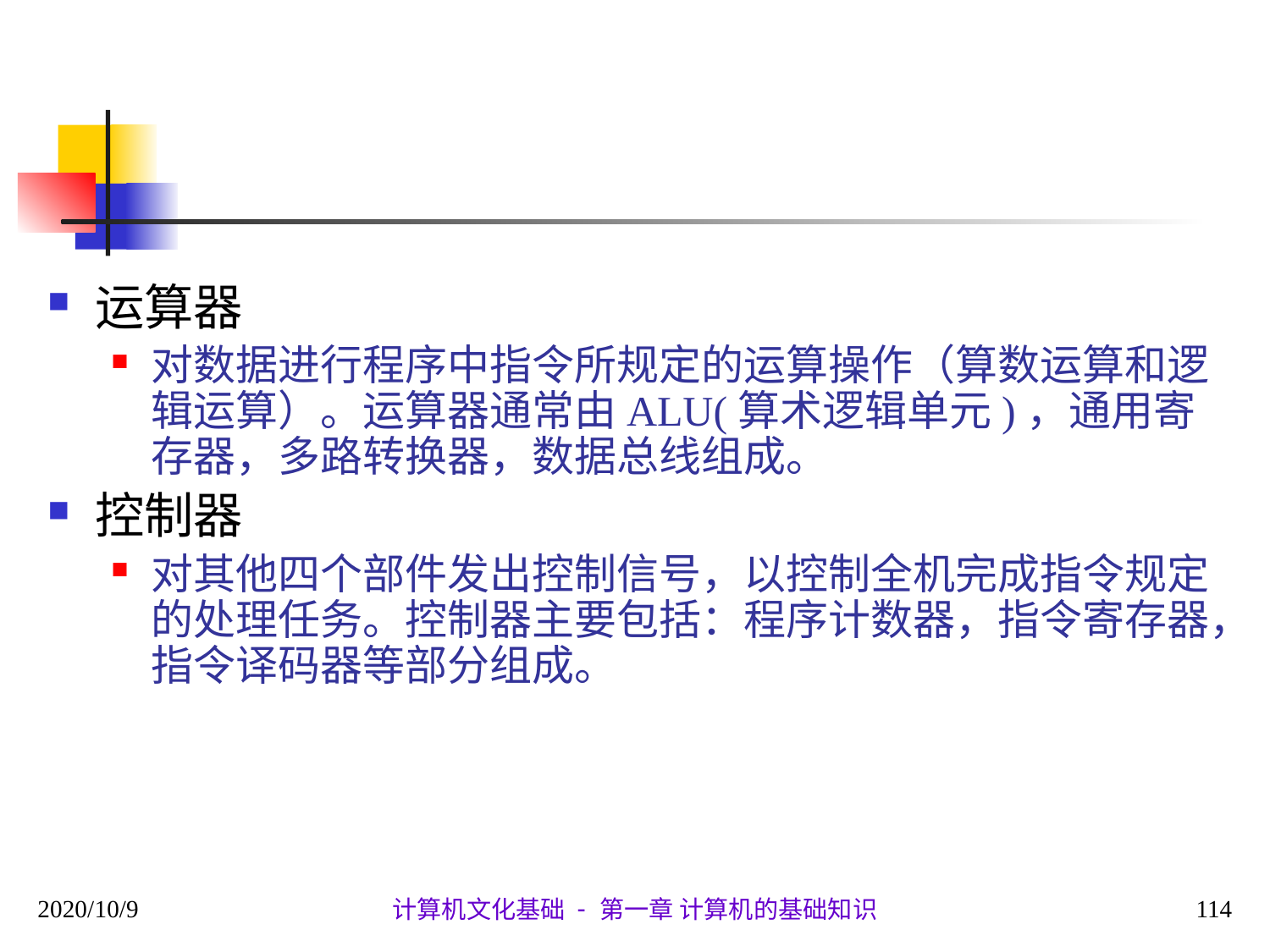

#
运算器
对数据进行程序中指令所规定的运算操作（算数运算和逻辑运算）。运算器通常由ALU(算术逻辑单元)，通用寄存器，多路转换器，数据总线组成。
控制器
对其他四个部件发出控制信号，以控制全机完成指令规定的处理任务。控制器主要包括：程序计数器，指令寄存器，指令译码器等部分组成。

2020/10/9
114
计算机文化基础 - 第一章 计算机的基础知识